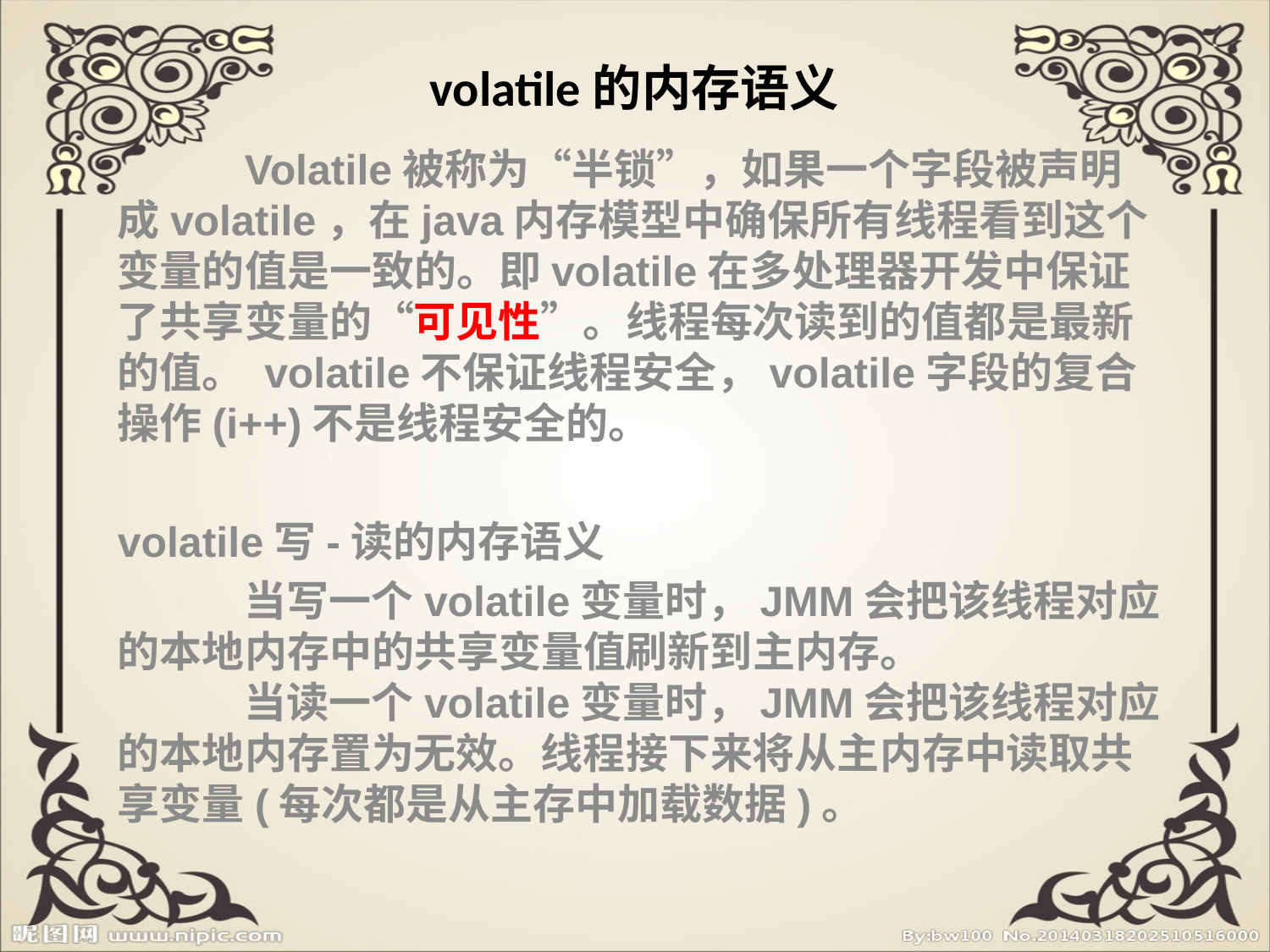

# volatile的内存语义
	Volatile被称为“半锁”，如果一个字段被声明成volatile，在java内存模型中确保所有线程看到这个变量的值是一致的。即volatile在多处理器开发中保证了共享变量的“可见性”。线程每次读到的值都是最新的值。 volatile不保证线程安全，volatile字段的复合操作(i++)不是线程安全的。

volatile写-读的内存语义
	当写一个volatile变量时，JMM会把该线程对应的本地内存中的共享变量值刷新到主内存。
	当读一个volatile变量时，JMM会把该线程对应的本地内存置为无效。线程接下来将从主内存中读取共享变量(每次都是从主存中加载数据)。